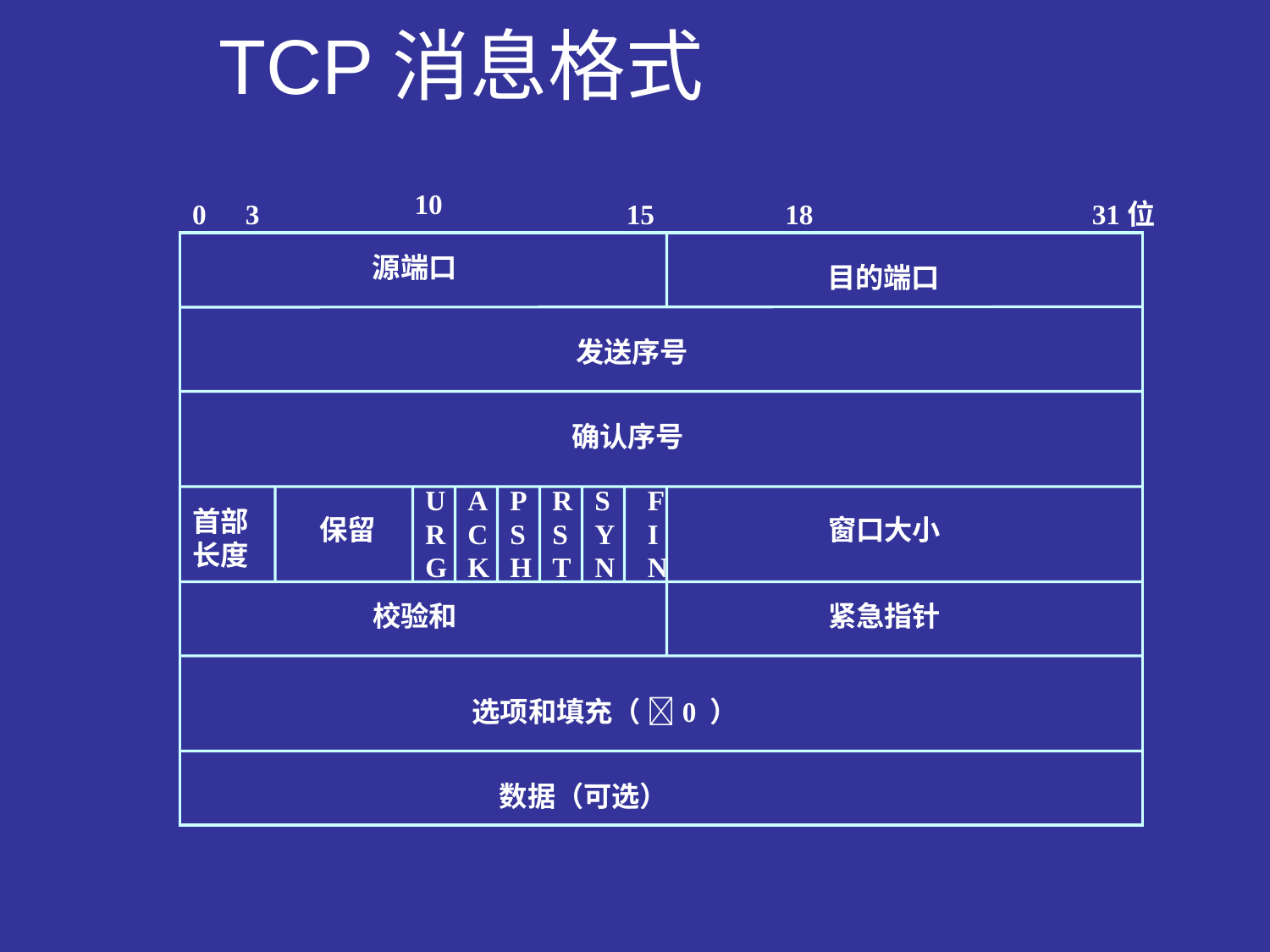

# TCP消息格式
10
   0
3
15
18
31位

源端口
目的端口

 发送序号

                 确认序号
URG
ACK
PSH
RST
SYN
FIN

首部长度
保留
窗口大小

校验和
紧急指针

   选项和填充（ ≥0 ）

数据（可选）